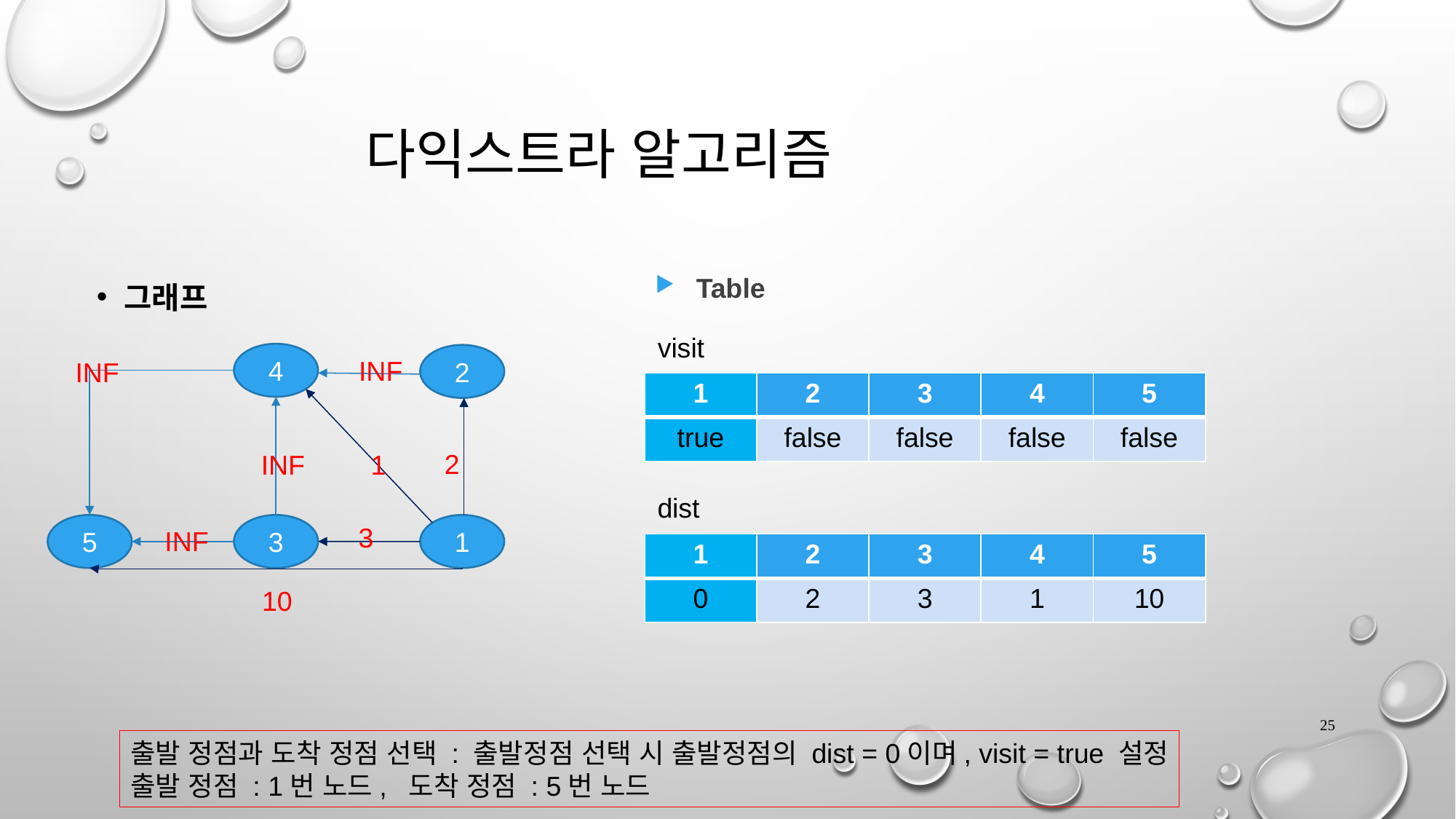

# 다익스트라 알고리즘
그래프
Table
visit
4
2
INF
INF
| 1 | 2 | 3 | 4 | 5 |
| --- | --- | --- | --- | --- |
| true | false | false | false | false |
2
INF
1
dist
1
3
5
3
INF
| 1 | 2 | 3 | 4 | 5 |
| --- | --- | --- | --- | --- |
| 0 | 2 | 3 | 1 | 10 |
10
25
출발 정점과 도착 정점 선택 : 출발정점 선택 시 출발정점의 dist = 0이며, visit = true 설정
출발 정점 : 1번 노드,  도착 정점 : 5번 노드